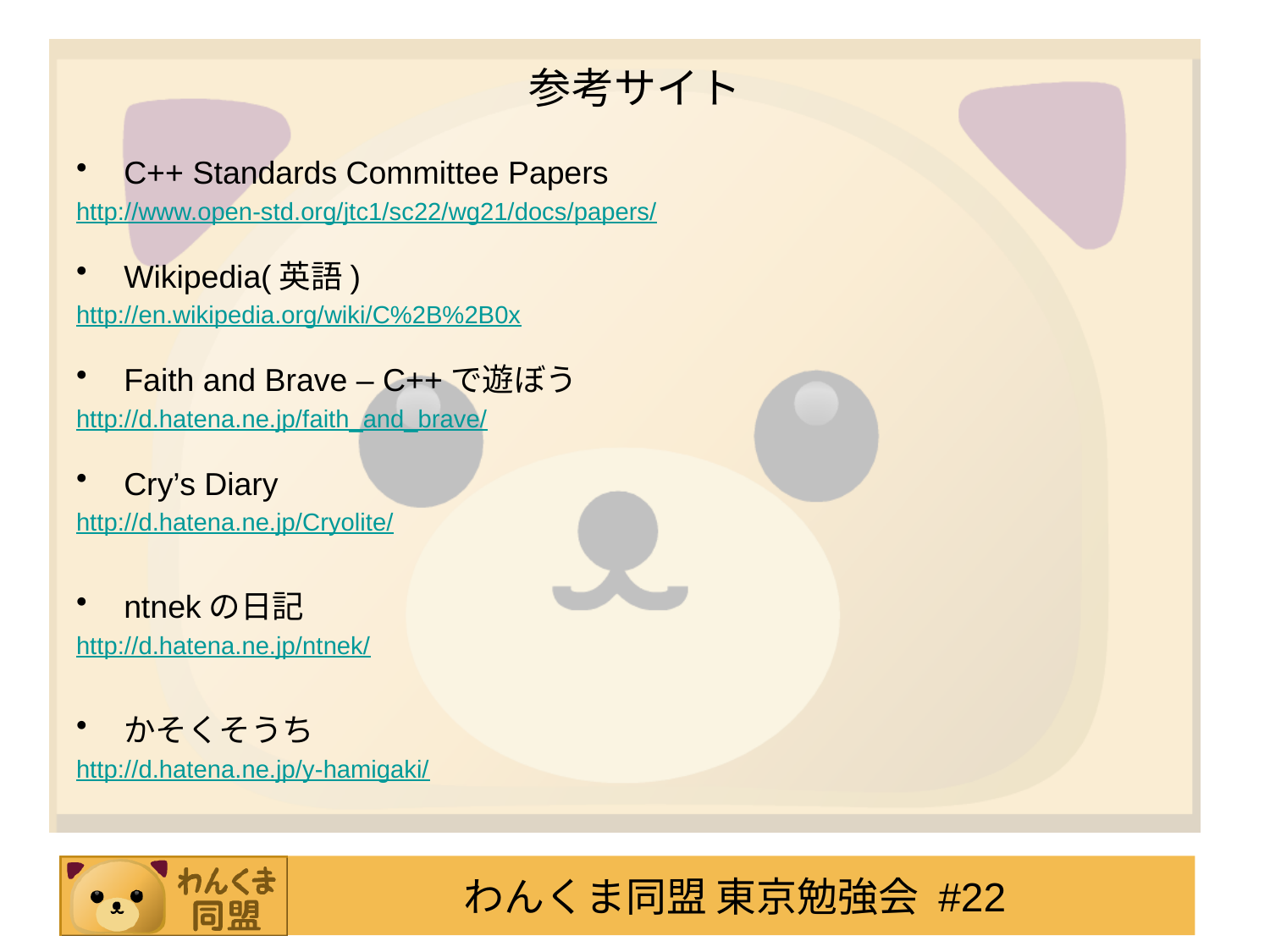

# 参考サイト
C++ Standards Committee Papers
http://www.open-std.org/jtc1/sc22/wg21/docs/papers/

Wikipedia(英語)
http://en.wikipedia.org/wiki/C%2B%2B0x

Faith and Brave – C++で遊ぼう
http://d.hatena.ne.jp/faith_and_brave/

Cry’s Diary
http://d.hatena.ne.jp/Cryolite/

ntnekの日記
http://d.hatena.ne.jp/ntnek/

かそくそうち
http://d.hatena.ne.jp/y-hamigaki/